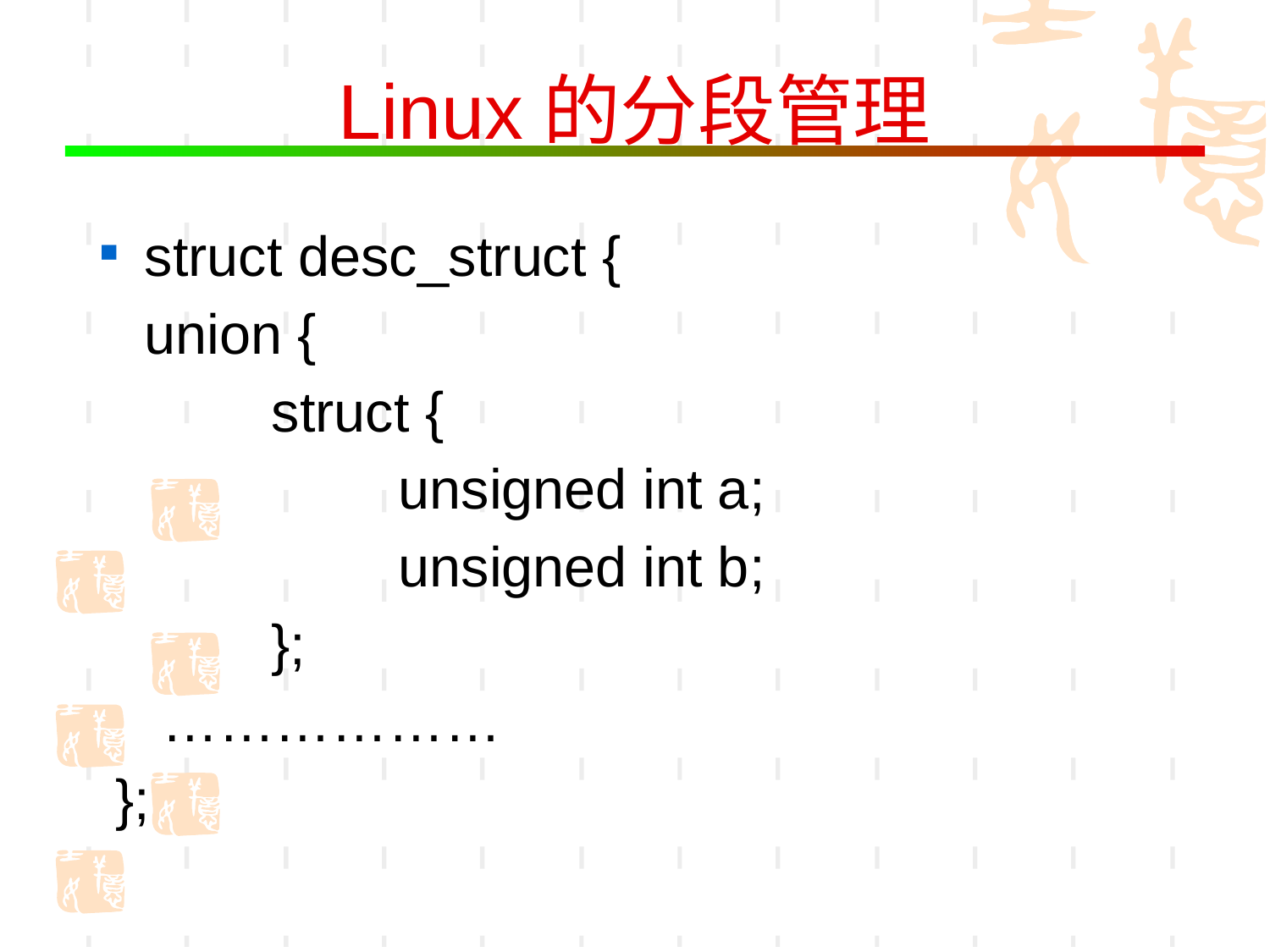

# Linux的分段管理
struct desc_struct {
  	union {
  		struct {
  			unsigned int a;
  			unsigned int b;
  		};
    ………………
 };